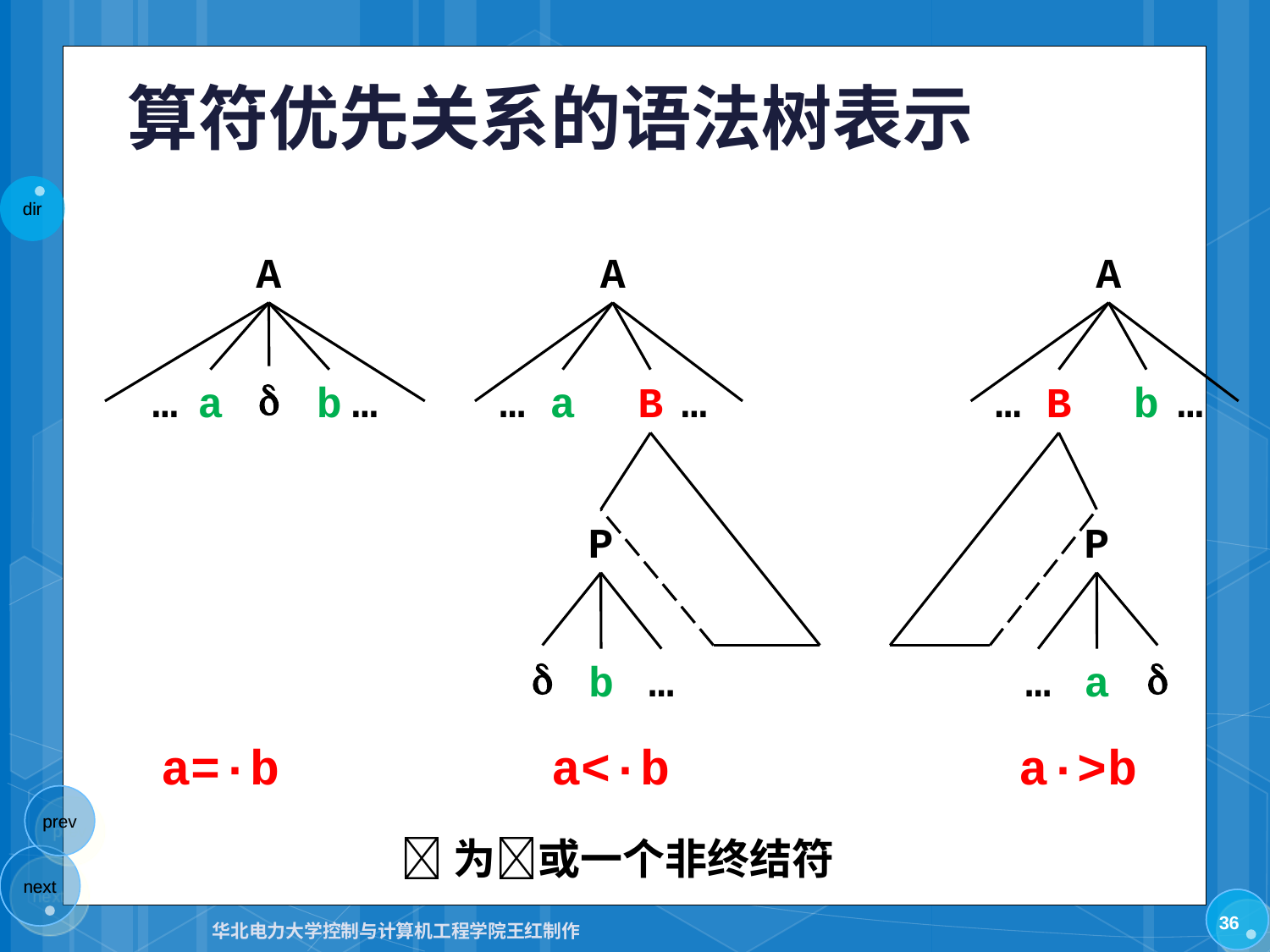

# 算符优先关系的语法树表示
A
A
A

δ

…
a
b
…
…
a
B
…
…
B
b
…
P
δ

b
…
P

δ
…
a
a=·b
a<·b
a·>b
δ为ε或一个非终结符
36
华北电力大学控制与计算机工程学院王红制作